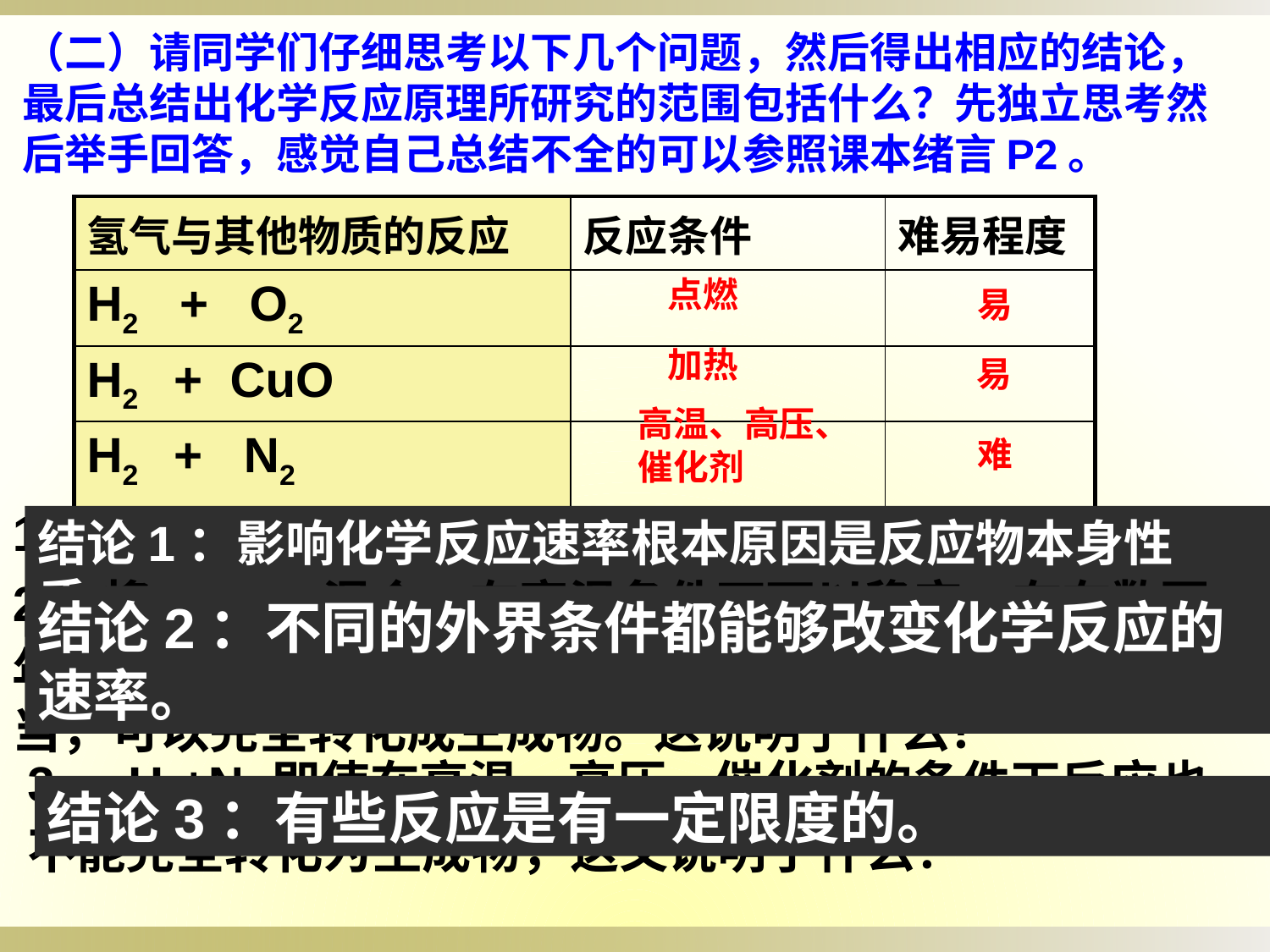

（二）请同学们仔细思考以下几个问题，然后得出相应的结论，
最后总结出化学反应原理所研究的范围包括什么？先独立思考然后举手回答，感觉自己总结不全的可以参照课本绪言P2。
| 氢气与其他物质的反应 | 反应条件 | 难易程度 |
| --- | --- | --- |
| H2 + O2 |  |  |
| H2 + CuO |  |  |
| H2 + N2 |  |  |
点燃
易
加热
易
高温、高压、
催化剂
难
1、为什么难易程度不同，与什么有关系？
结论1：影响化学反应速率根本原因是反应物本身性质。。
2、将H2 +O2混合，在室温条件下可以稳定。存在数百年，但点燃后却会发生剧烈的爆炸反应，而且只要配比相当，可以完全转化成生成物。这说明了什么？
结论2：不同的外界条件都能够改变化学反应的
速率。
3、H2+N2即使在高温、高压、催化剂的条件下反应也不能完全转化为生成物，这又说明了什么？
结论3：有些反应是有一定限度的。